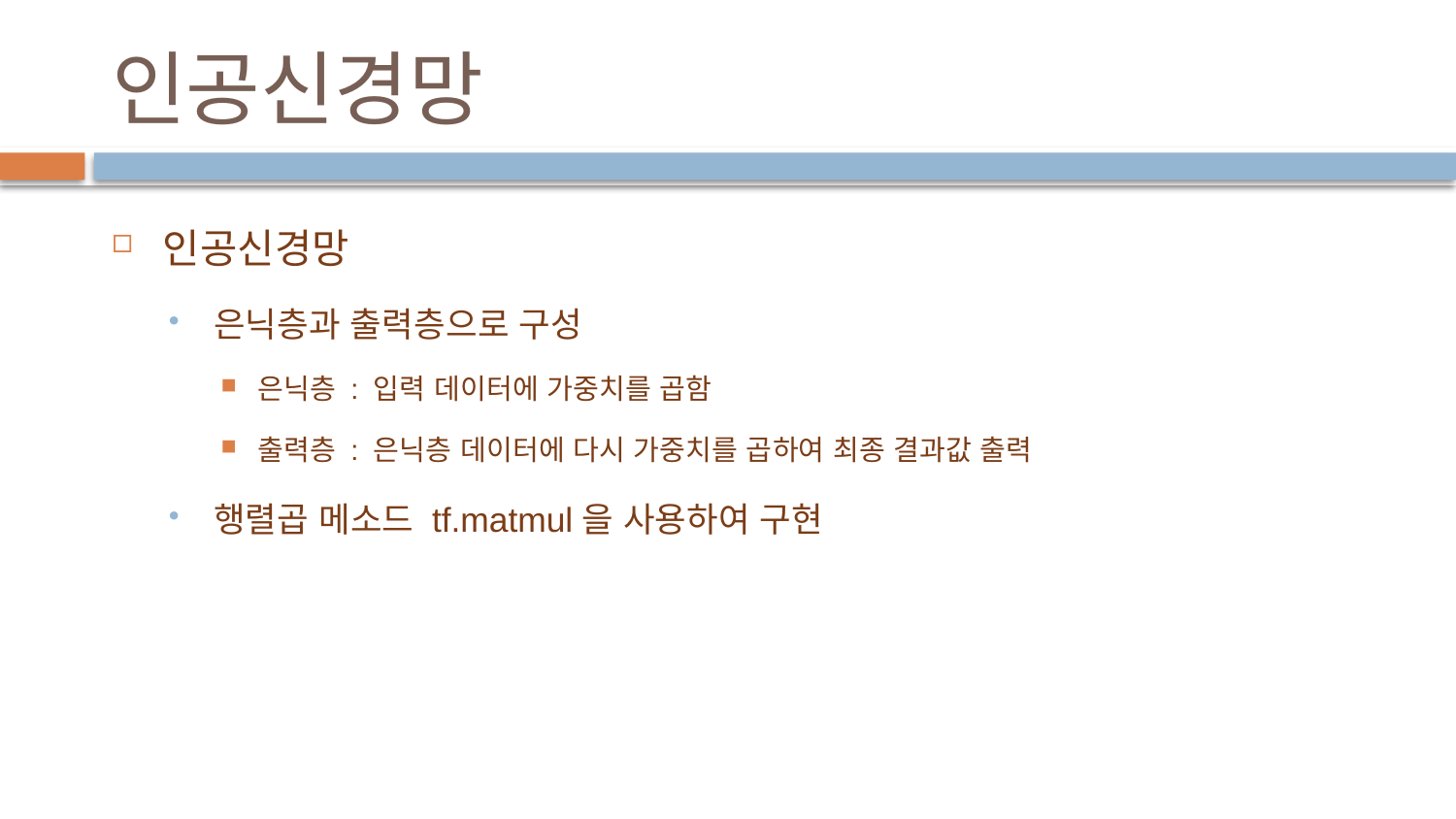

# 인공신경망
인공신경망
은닉층과 출력층으로 구성
은닉층 : 입력 데이터에 가중치를 곱함
출력층 : 은닉층 데이터에 다시 가중치를 곱하여 최종 결과값 출력
행렬곱 메소드 tf.matmul을 사용하여 구현